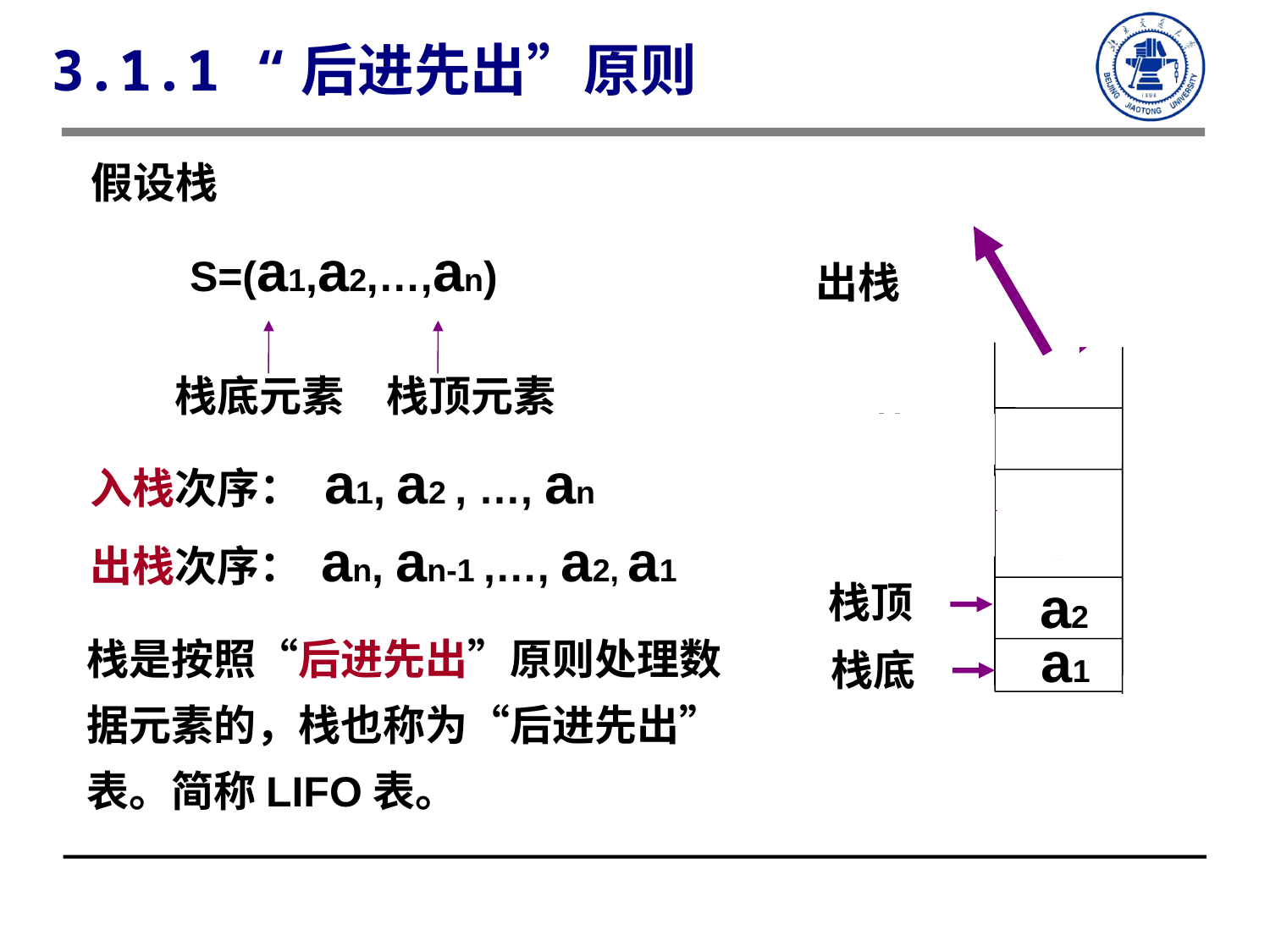

3.1.1 “后进先出”原则

 假设栈
          S=(a1,a2,…,an)

栈底元素
栈顶元素

进栈
出栈

an
栈顶

入栈次序： a1, a2 , …, an
出栈次序： an, an-1 ,…, a2, a1

栈顶

a2
栈顶

栈是按照“后进先出”原则处理数据元素的，栈也称为“后进先出”表。简称LIFO表。
a1
栈底